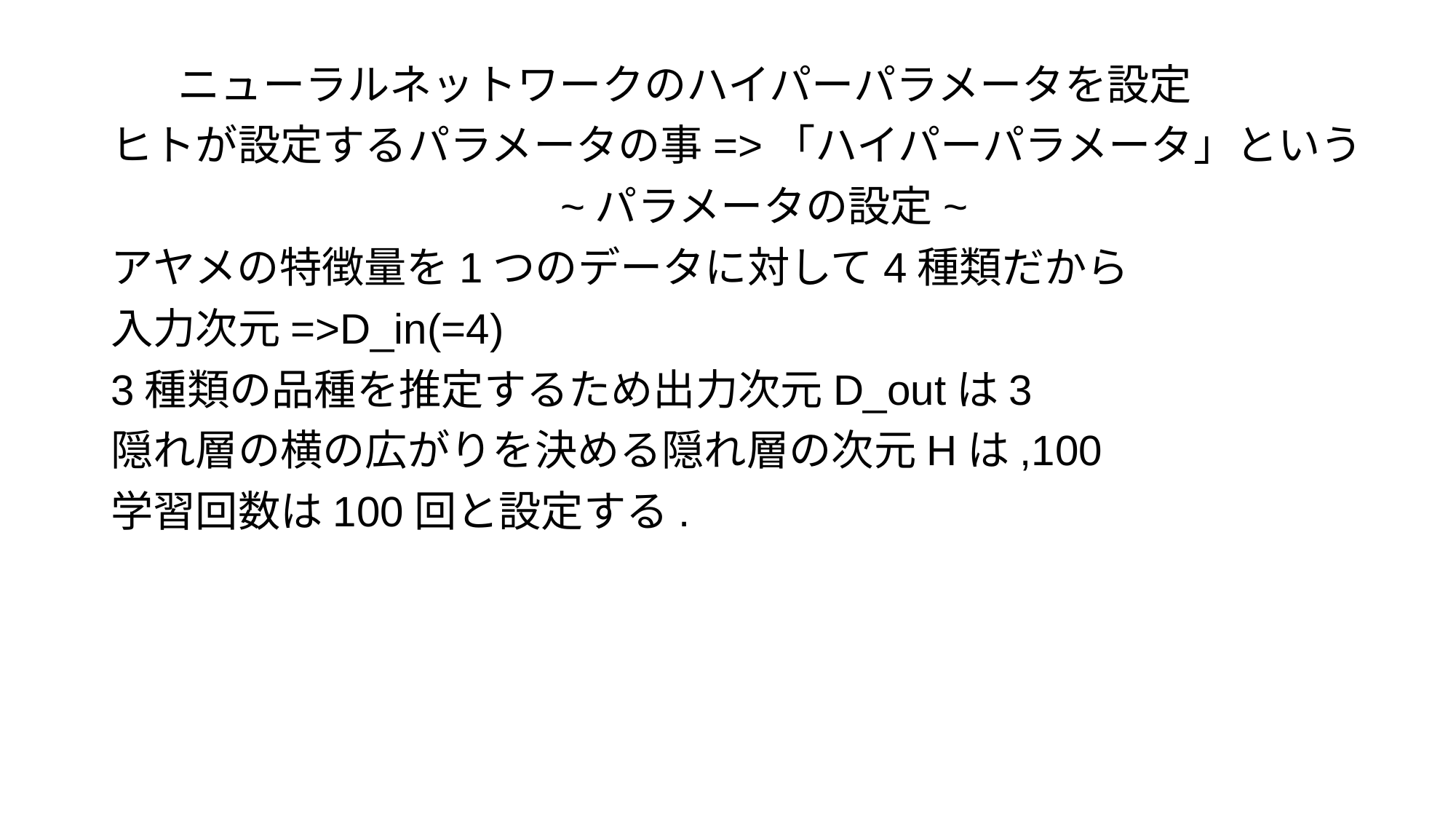

ニューラルネットワークのハイパーパラメータを設定
ヒトが設定するパラメータの事=>「ハイパーパラメータ」という
                                      ~パラメータの設定~
アヤメの特徴量を1つのデータに対して4種類だから
入力次元=>D_in(=4)
3種類の品種を推定するため出力次元D_outは3
隠れ層の横の広がりを決める隠れ層の次元Hは,100
学習回数は100回と設定する.